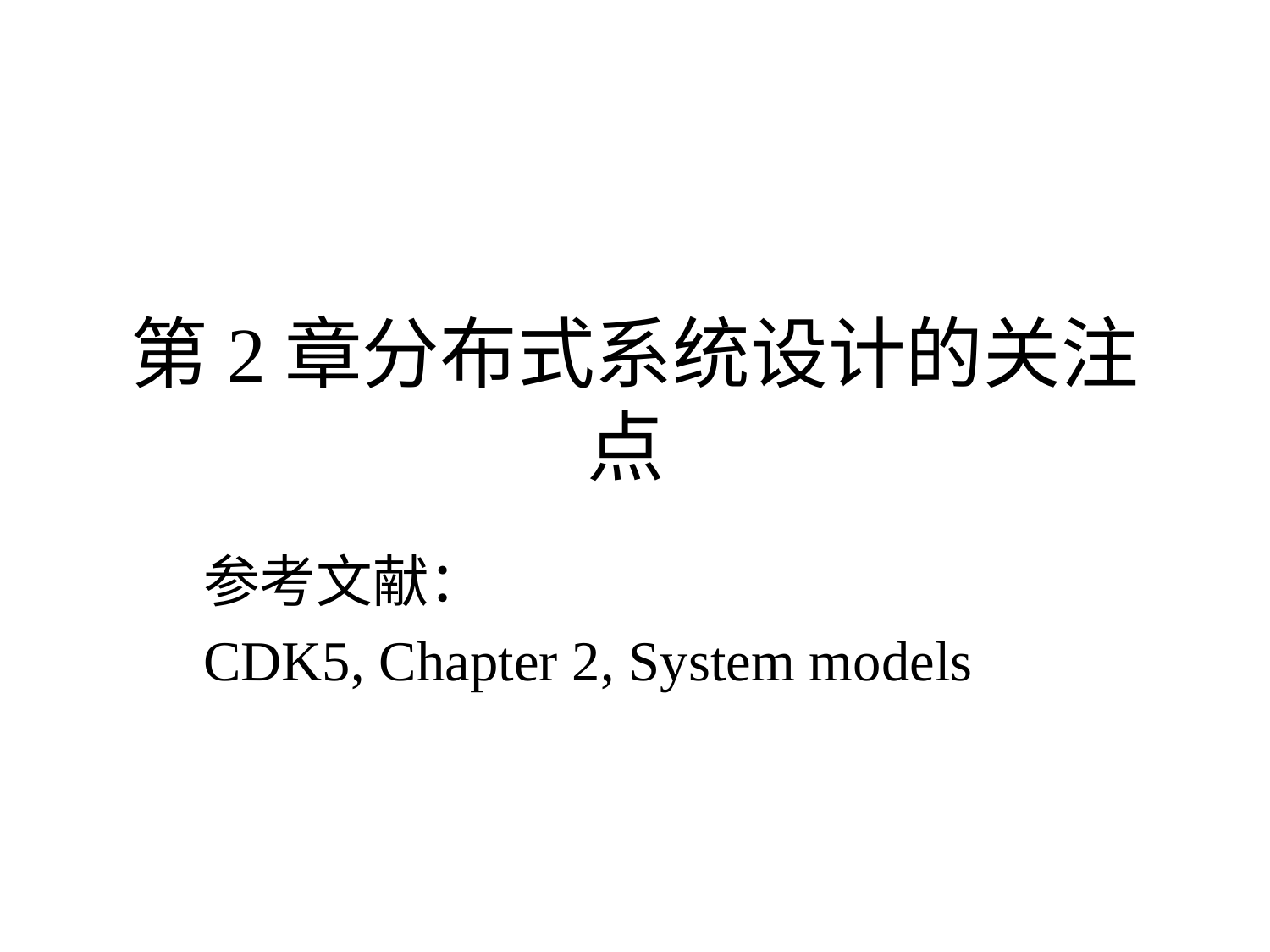

# 第2章分布式系统设计的关注点
参考文献：
CDK5, Chapter 2, System models